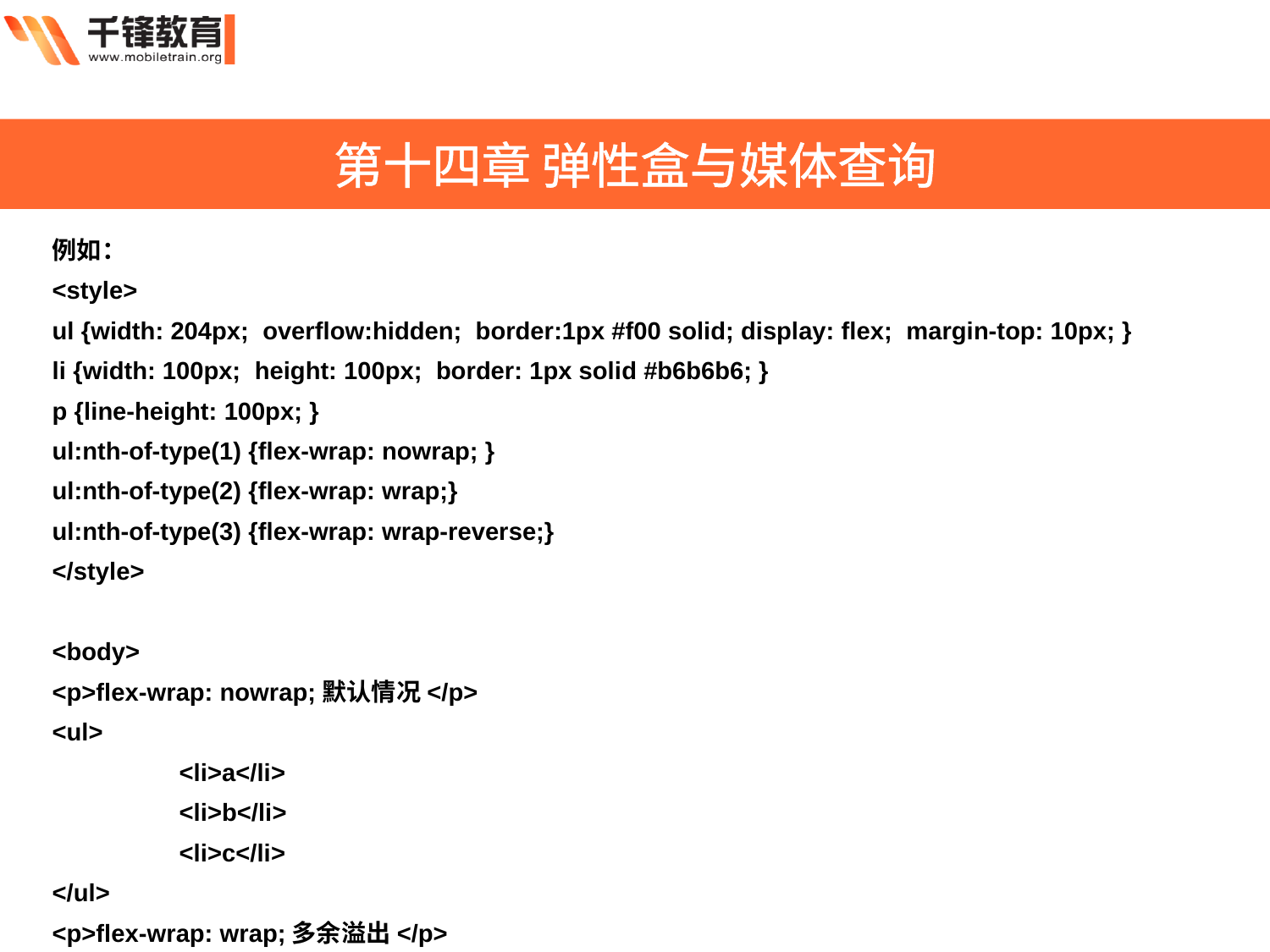

第十四章 弹性盒与媒体查询
例如：
<style>
ul {width: 204px;  overflow:hidden;  border:1px #f00 solid; display: flex;  margin-top: 10px; }
li {width: 100px;  height: 100px;  border: 1px solid #b6b6b6; }
p {line-height: 100px; }
ul:nth-of-type(1) {flex-wrap: nowrap; }
ul:nth-of-type(2) {flex-wrap: wrap;}
ul:nth-of-type(3) {flex-wrap: wrap-reverse;}
</style>

<body>
<p>flex-wrap: nowrap;默认情况</p>
<ul>
	<li>a</li>
	<li>b</li>
	<li>c</li>
</ul>
<p>flex-wrap: wrap;多余溢出</p>
<ul>
	<li>a</li>
	<li>b</li>
	<li>c</li>
</ul>
<p>flex-wrap: wrap-reverse;多余溢出，倒序</p>
<ul>
	<li>a</li>
	<li>b</li>
	<li>c</li>
</ul>
</body>